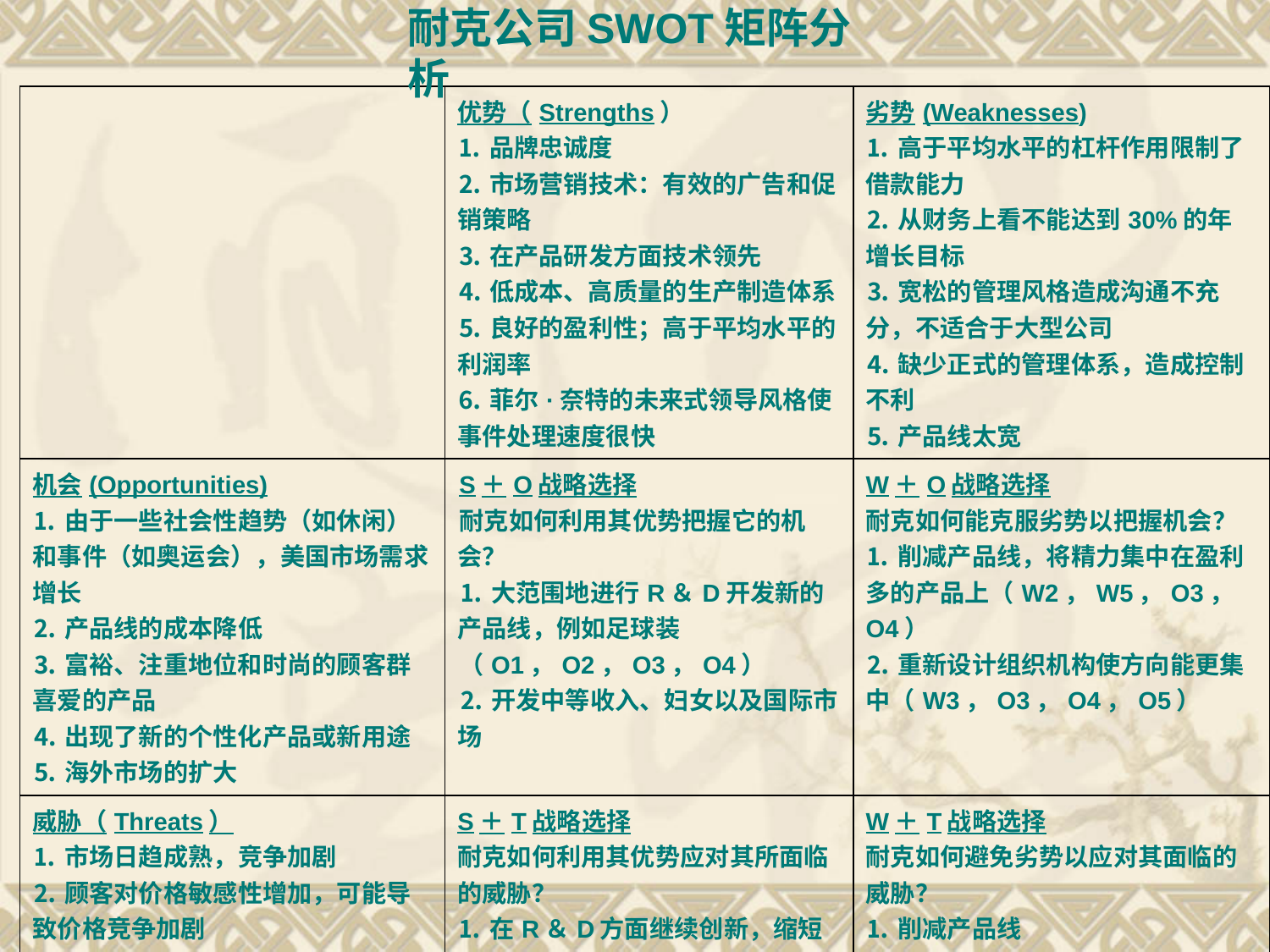

耐克公司SWOT矩阵分析
|  | 优势（Strengths） ⒈品牌忠诚度 ⒉市场营销技术：有效的广告和促销策略 ⒊在产品研发方面技术领先 ⒋低成本、高质量的生产制造体系 ⒌良好的盈利性；高于平均水平的利润率 ⒍菲尔·奈特的未来式领导风格使事件处理速度很快 | 劣势(Weaknesses) ⒈高于平均水平的杠杆作用限制了借款能力 ⒉从财务上看不能达到30%的年增长目标 ⒊宽松的管理风格造成沟通不充分，不适合于大型公司 ⒋缺少正式的管理体系，造成控制不利 ⒌产品线太宽 |
| --- | --- | --- |
| 机会(Opportunities) ⒈由于一些社会性趋势（如休闲）和事件（如奥运会），美国市场需求增长 ⒉产品线的成本降低 ⒊富裕、注重地位和时尚的顾客群喜爱的产品 ⒋出现了新的个性化产品或新用途 ⒌海外市场的扩大 | S＋O战略选择 耐克如何利用其优势把握它的机会？ ⒈大范围地进行R＆D开发新的产品线，例如足球装 （O1，O2，O3，O4） ⒉开发中等收入、妇女以及国际市场 | W＋O战略选择 耐克如何能克服劣势以把握机会？ ⒈削减产品线，将精力集中在盈利多的产品上（W2，W5，O3，O4） ⒉重新设计组织机构使方向能更集中（W3，O3，O4，O5） |
| 威胁（Threats） ⒈市场日趋成熟，竞争加剧 ⒉顾客对价格敏感性增加，可能导致价格竞争加剧 ⒊顾客对价格的敏感性增加，可能导致一般品牌和私人商标的增加 ⒋社会趋势正由运动装向时尚装转变 ⒌新竞争者的进入 | S＋T战略选择 耐克如何利用其优势应对其所面临的威胁？ ⒈在R＆D方面继续创新，缩短新产品开发周期（S3，T1，T4，T5） ⒉制定富有竞争力的价格策略（S4，T2，T3） | W＋T战略选择 耐克如何避免劣势以应对其面临的威胁？ ⒈削减产品线（W2，W5，T1） ⒉加强管理控制系统，使产品线得以控制（W2，W5，T1） |